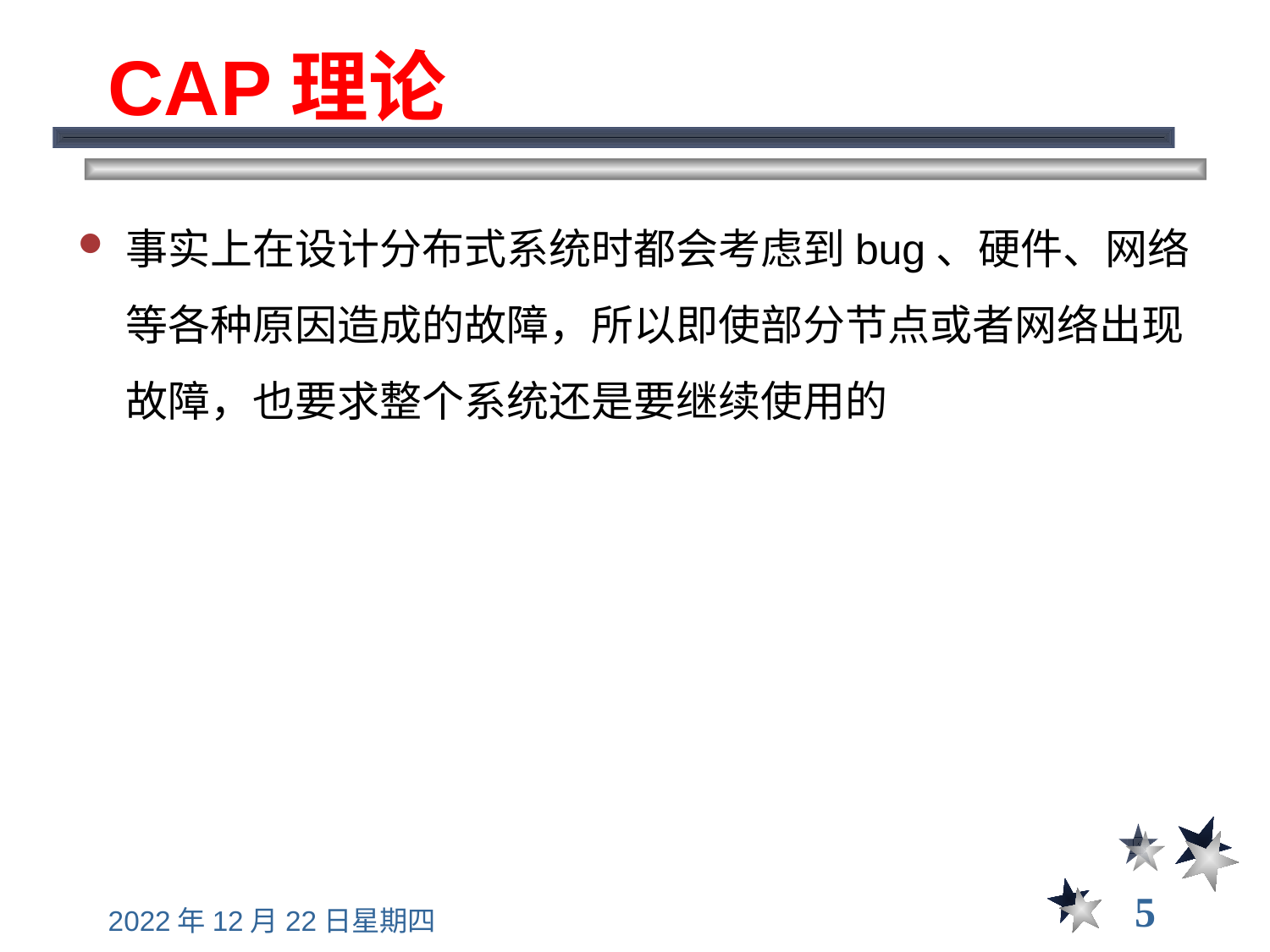

# CAP理论
事实上在设计分布式系统时都会考虑到bug、硬件、网络等各种原因造成的故障，所以即使部分节点或者网络出现故障，也要求整个系统还是要继续使用的
5
2022年12月22日星期四
大数据管理----前言